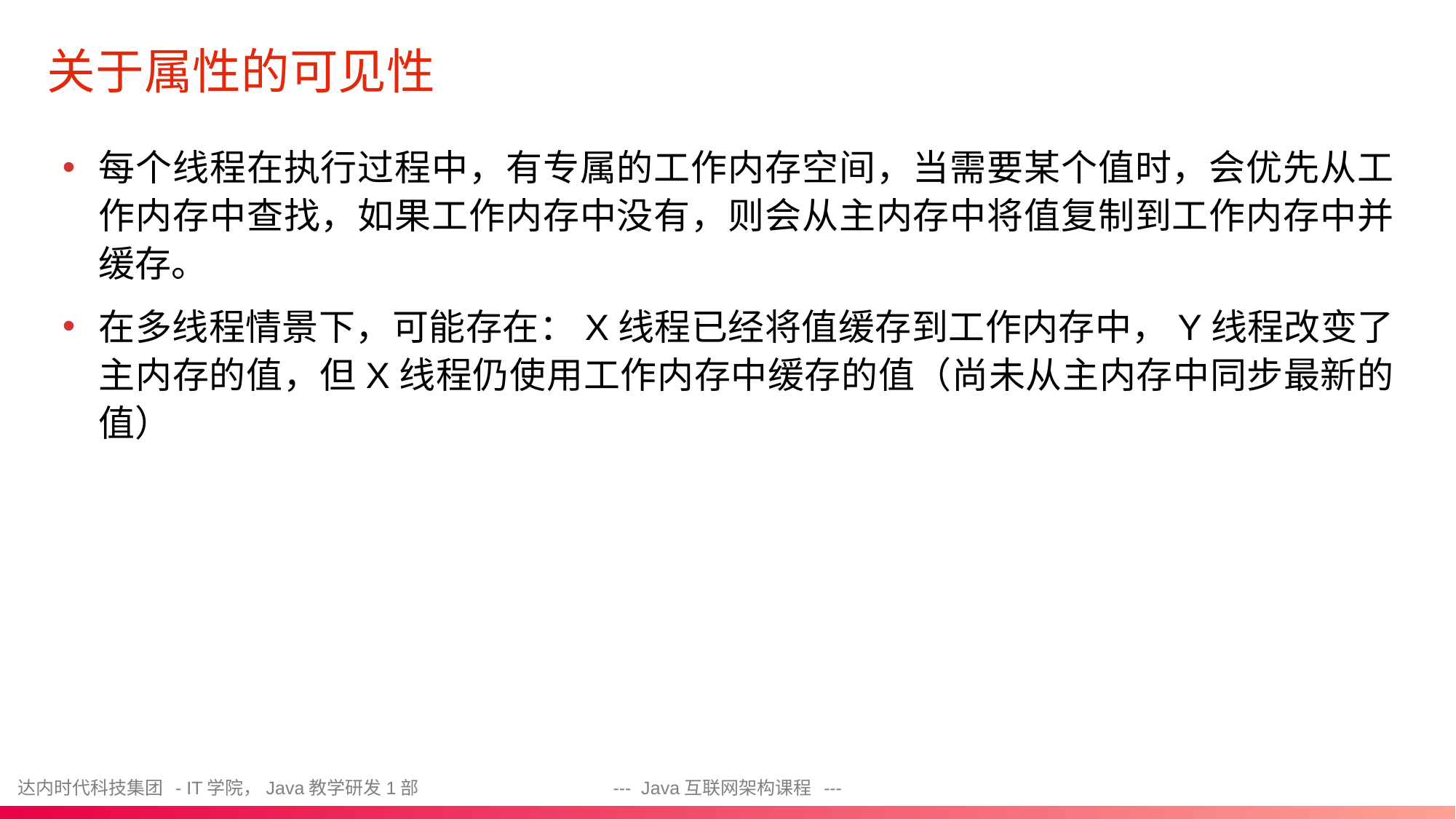

# 关于属性的可见性
每个线程在执行过程中，有专属的工作内存空间，当需要某个值时，会优先从工作内存中查找，如果工作内存中没有，则会从主内存中将值复制到工作内存中并缓存。
在多线程情景下，可能存在：X线程已经将值缓存到工作内存中，Y线程改变了主内存的值，但X线程仍使用工作内存中缓存的值（尚未从主内存中同步最新的值）